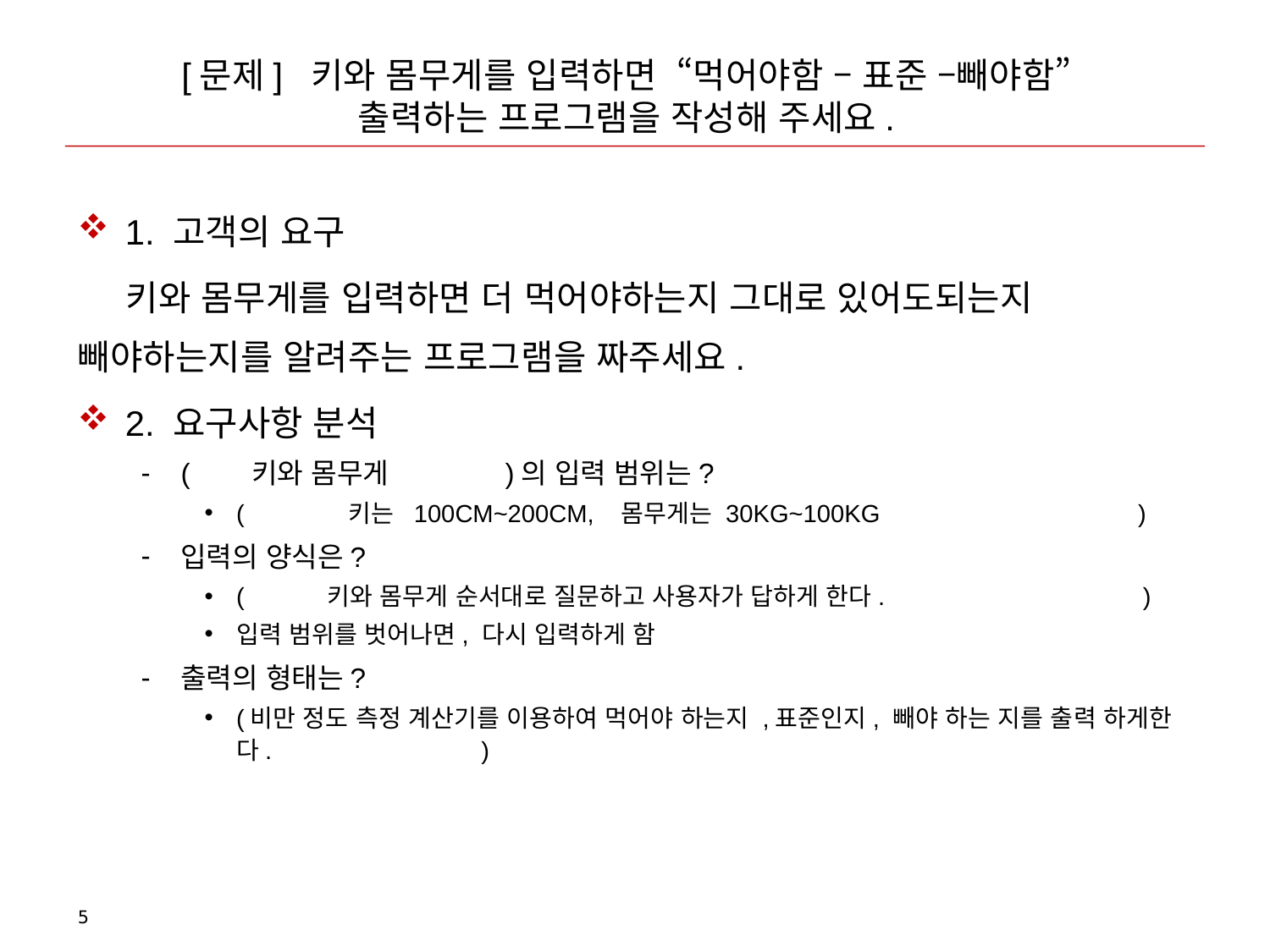

# [문제]  키와 몸무게를 입력하면  “먹어야함 – 표준 –빼야함” 출력하는 프로그램을 작성해 주세요.
1. 고객의 요구
    키와 몸무게를 입력하면 더 먹어야하는지 그대로 있어도되는지 빼야하는지를 알려주는 프로그램을 짜주세요.
2. 요구사항 분석
(       키와 몸무게              )의 입력 범위는?
(              키는  100CM~200CM,   몸무게는 30KG~100KG                                     )
입력의 양식은?
(           키와 몸무게 순서대로 질문하고 사용자가 답하게 한다.                                     )
입력 범위를 벗어나면, 다시 입력하게 함
출력의 형태는?
(비만 정도 측정 계산기를 이용하여 먹어야 하는지 ,표준인지, 빼야 하는 지를 출력 하게한 다.                              )
5